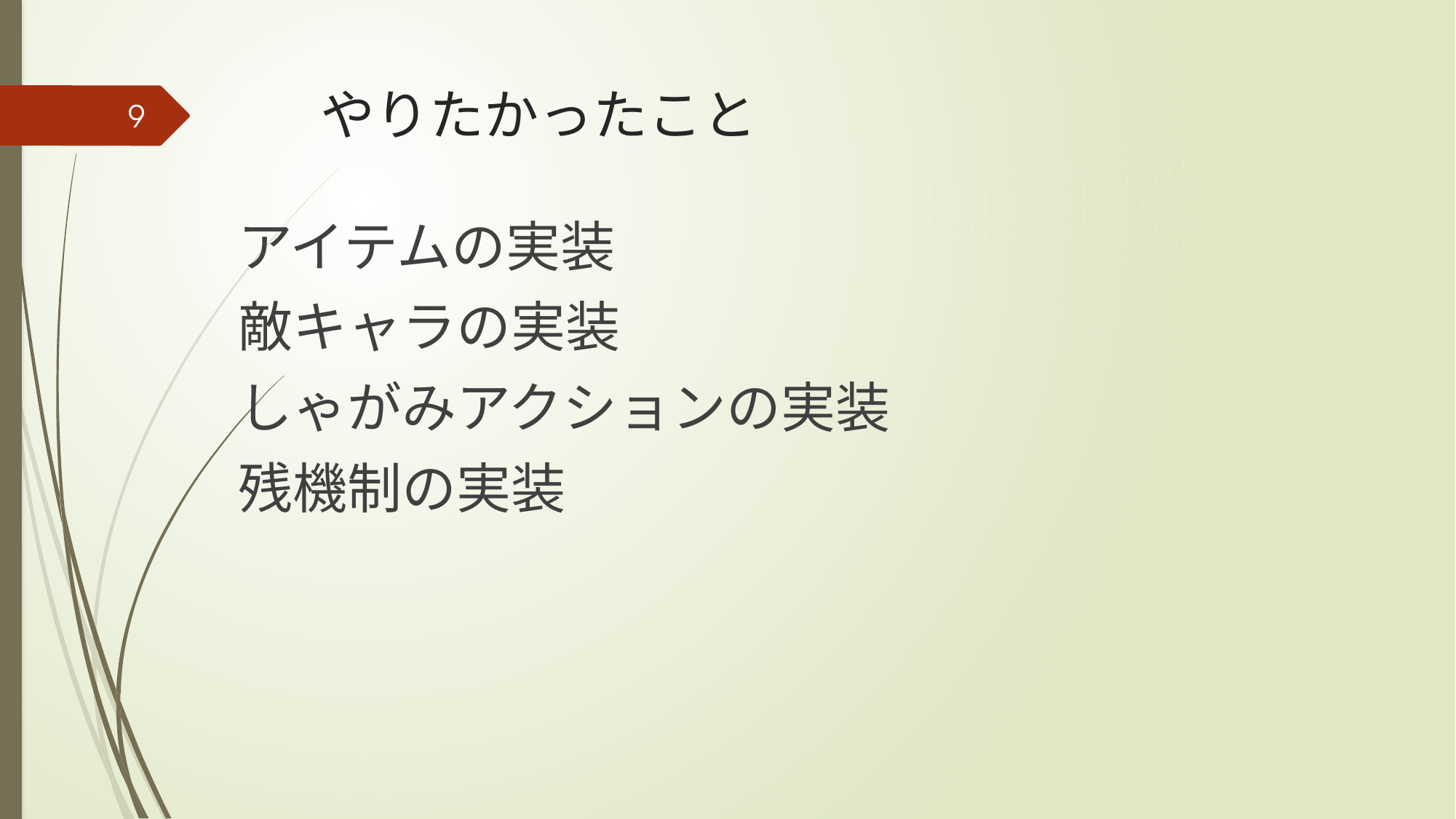

# やりたかったこと
9
アイテムの実装
敵キャラの実装
しゃがみアクションの実装
残機制の実装